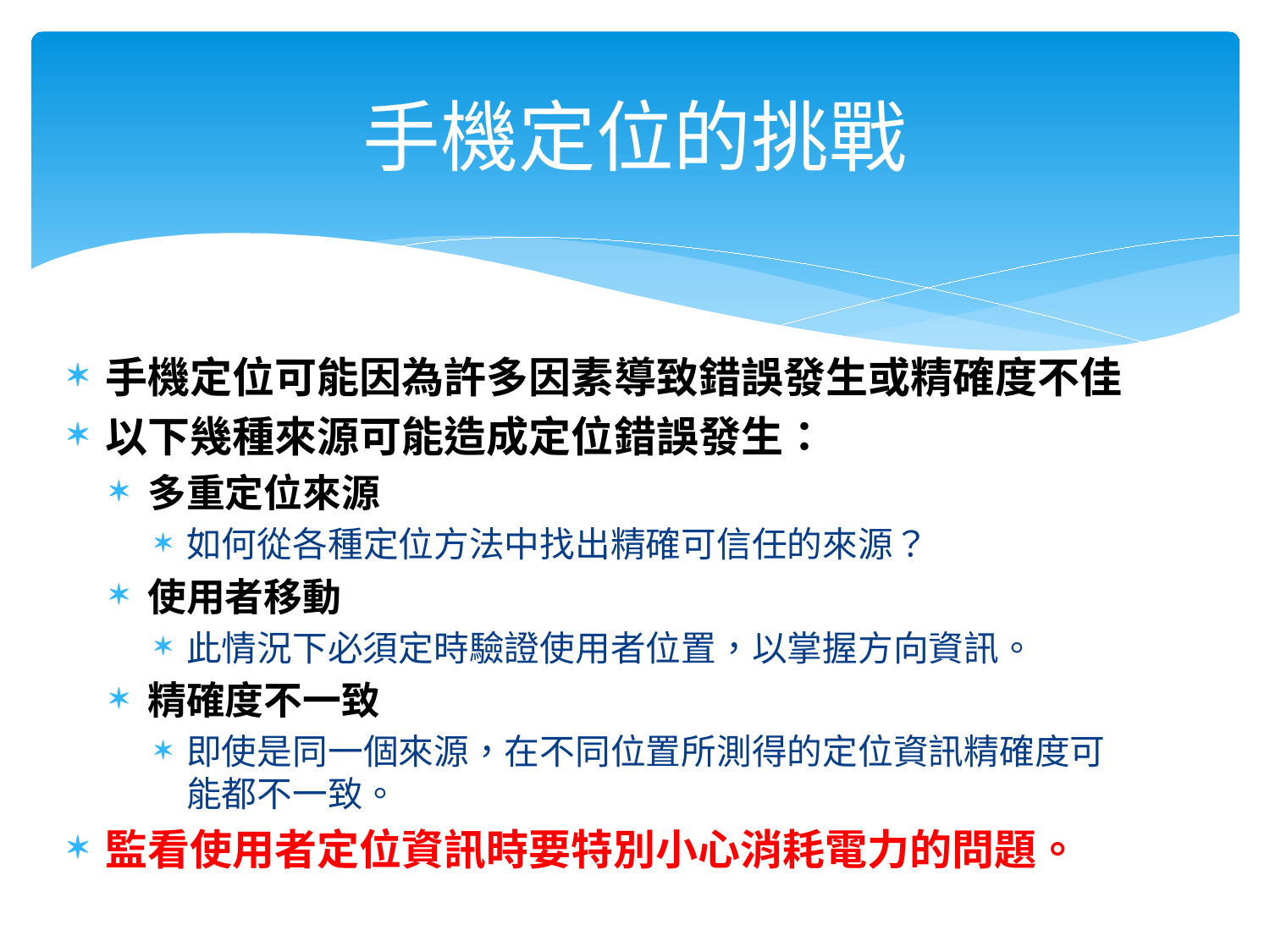

# 手機定位的挑戰
手機定位可能因為許多因素導致錯誤發生或精確度不佳
以下幾種來源可能造成定位錯誤發生：
多重定位來源
如何從各種定位方法中找出精確可信任的來源？
使用者移動
此情況下必須定時驗證使用者位置，以掌握方向資訊。
精確度不一致
即使是同一個來源，在不同位置所測得的定位資訊精確度可能都不一致。
監看使用者定位資訊時要特別小心消耗電力的問題。